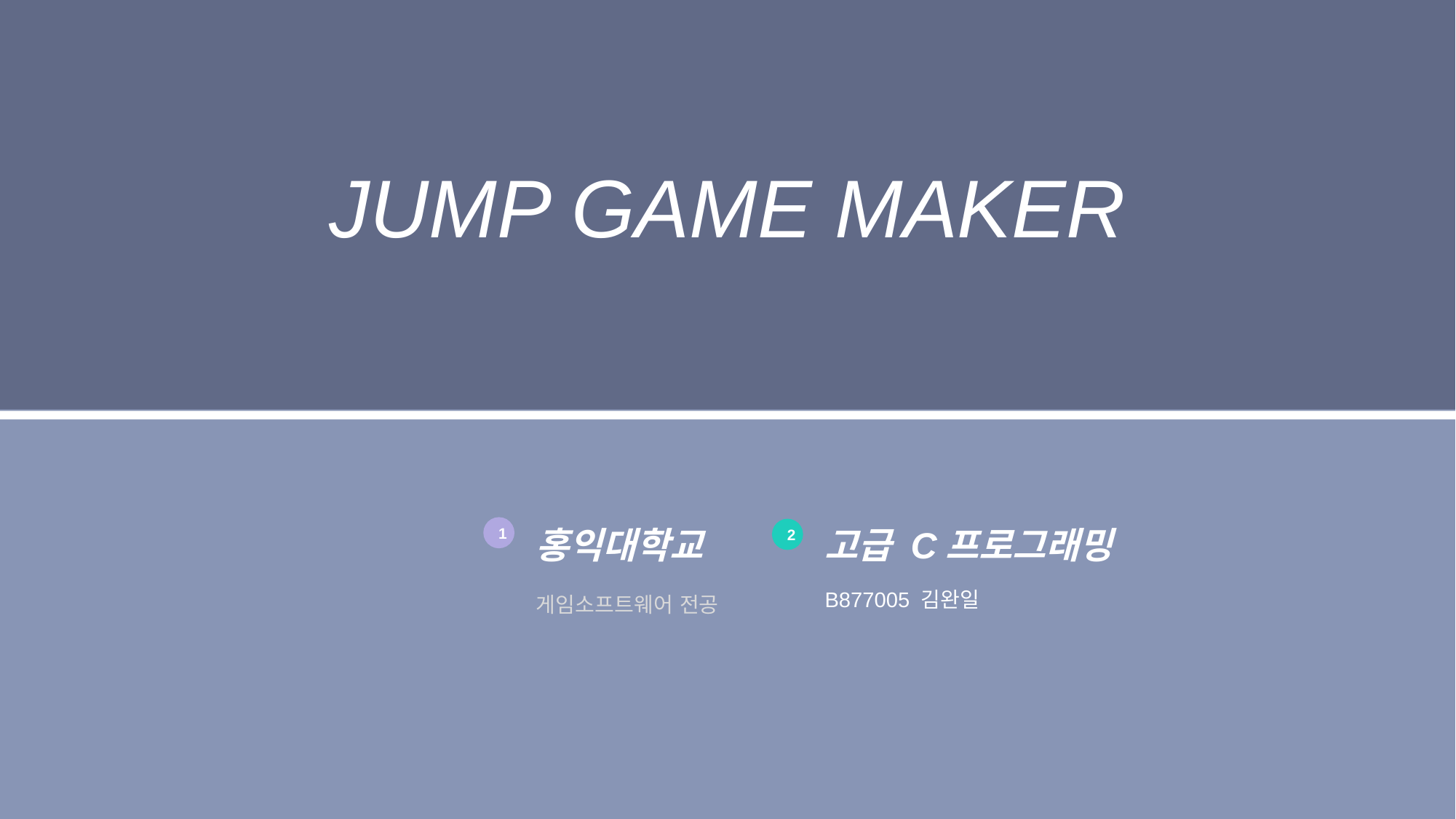

JUMP GAME MAKER

1
홍익대학교

게임소프트웨어 전공
고급 C프로그래밍

B877005 김완일
2